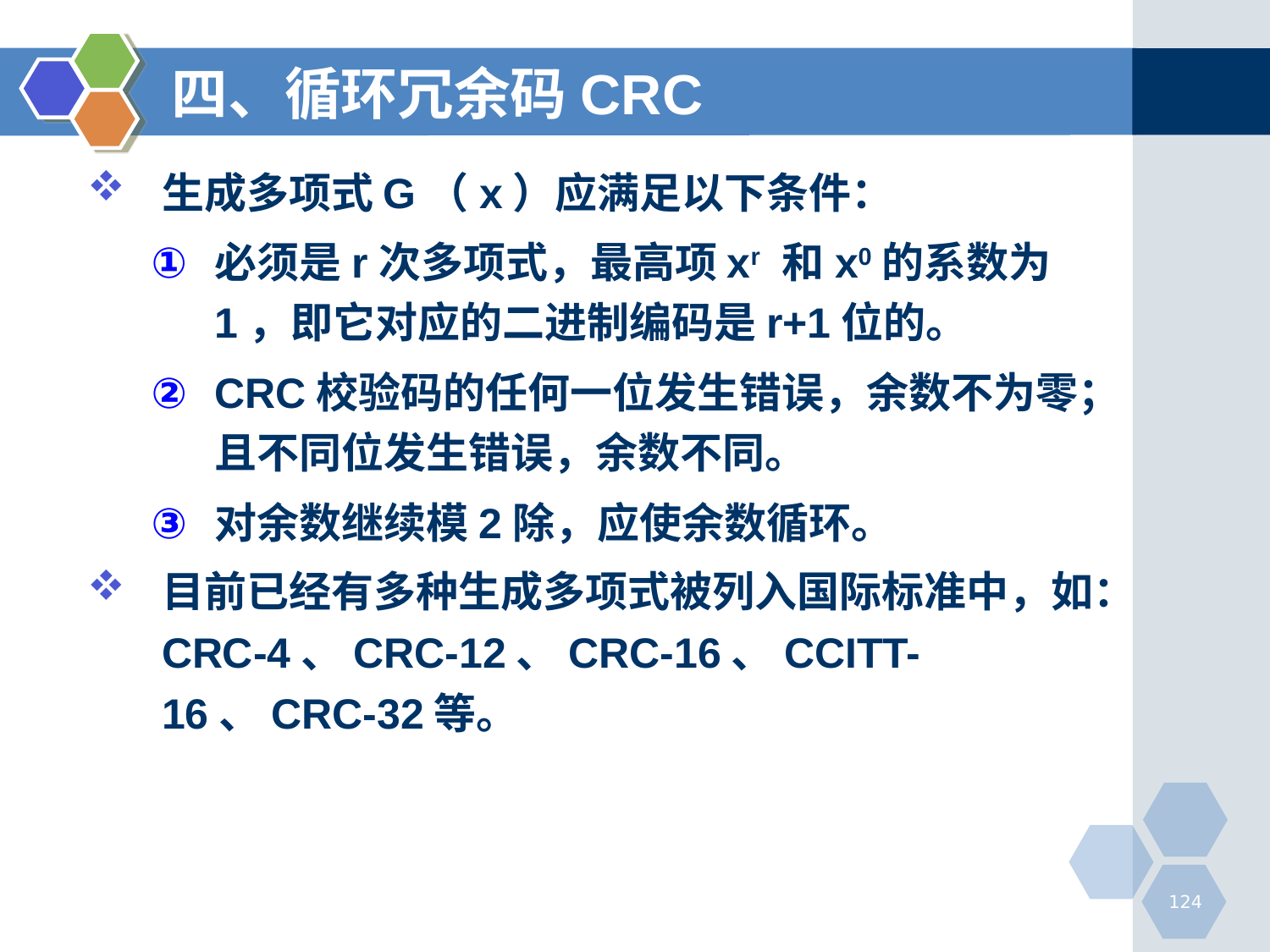

# 四、循环冗余码CRC
生成多项式G（x）应满足以下条件：
必须是r次多项式，最高项xr 和x0的系数为1，即它对应的二进制编码是r+1位的。
CRC校验码的任何一位发生错误，余数不为零；且不同位发生错误，余数不同。
对余数继续模2除，应使余数循环。
目前已经有多种生成多项式被列入国际标准中，如：CRC-4、CRC-12、CRC-16、CCITT-16、CRC-32等。

124